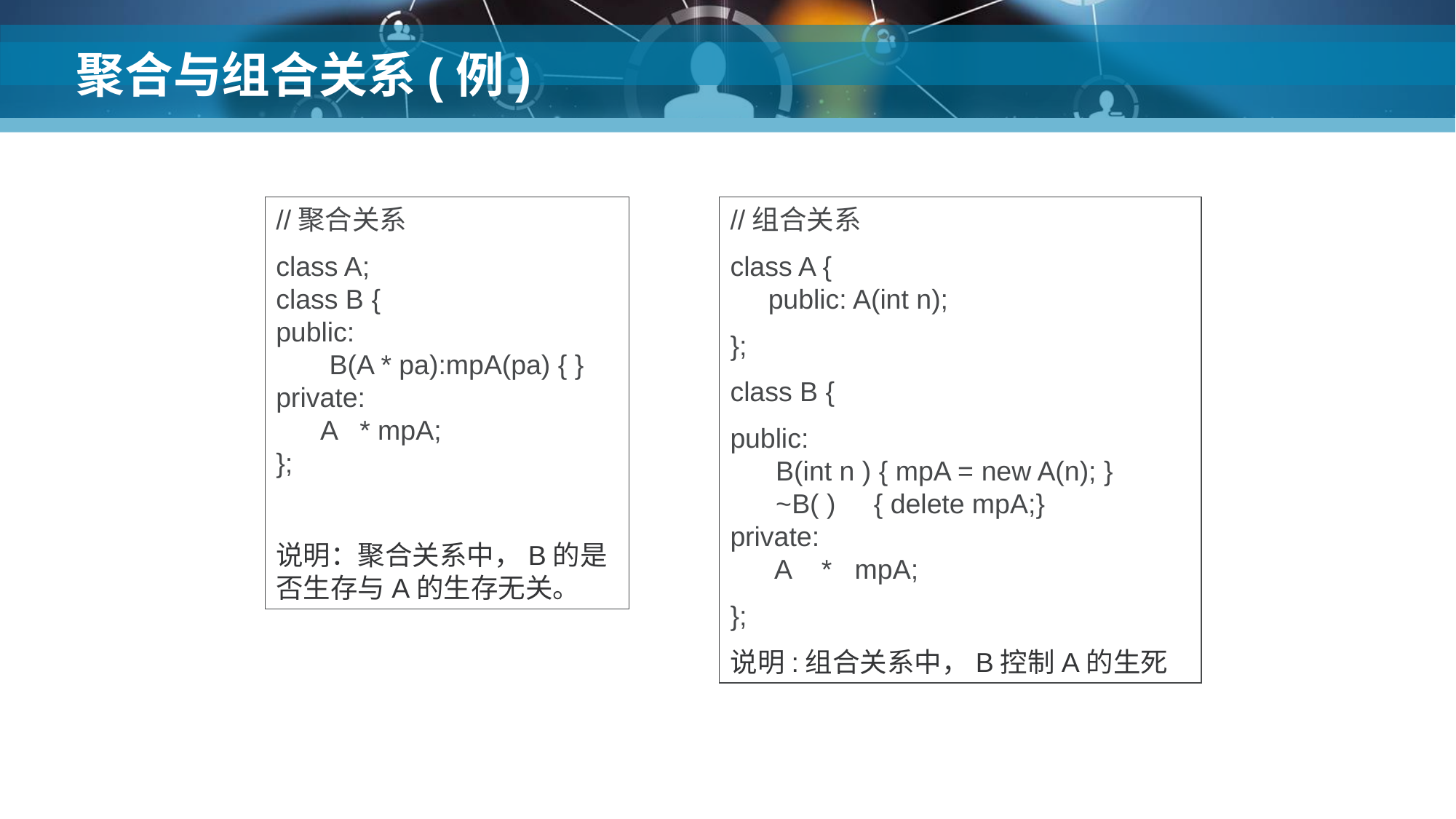

# 聚合与组合关系(例)
//聚合关系
class A;
class B {
public:
       B(A * pa):mpA(pa) { }
private:
      A   * mpA;
};

说明：聚合关系中，B的是否生存与A的生存无关。
//组合关系
class A {
     public: A(int n);
};
class B {
public:
      B(int n ) { mpA = new A(n); }
      ~B( )     { delete mpA;}
private:
      A    *   mpA;
};
说明:组合关系中，B控制A的生死